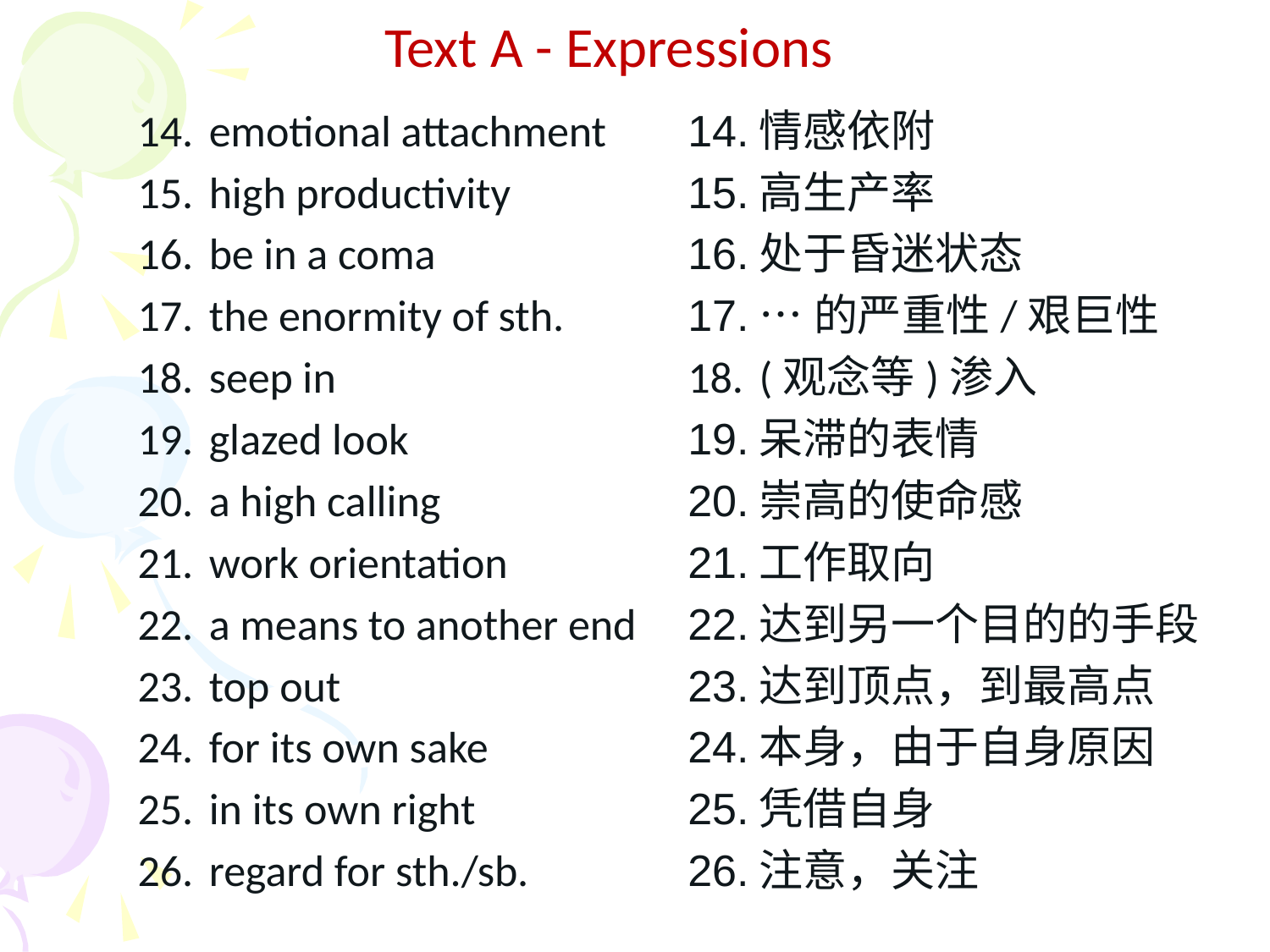

# Text A - Expressions
emotional attachment
high productivity
be in a coma
the enormity of sth.
seep in
glazed look
a high calling
work orientation
a means to another end
top out
for its own sake
in its own right
regard for sth./sb.
情感依附
高生产率
处于昏迷状态
…的严重性/艰巨性
(观念等)渗入
呆滞的表情
崇高的使命感
工作取向
达到另一个目的的手段
达到顶点，到最高点
本身，由于自身原因
凭借自身
注意，关注